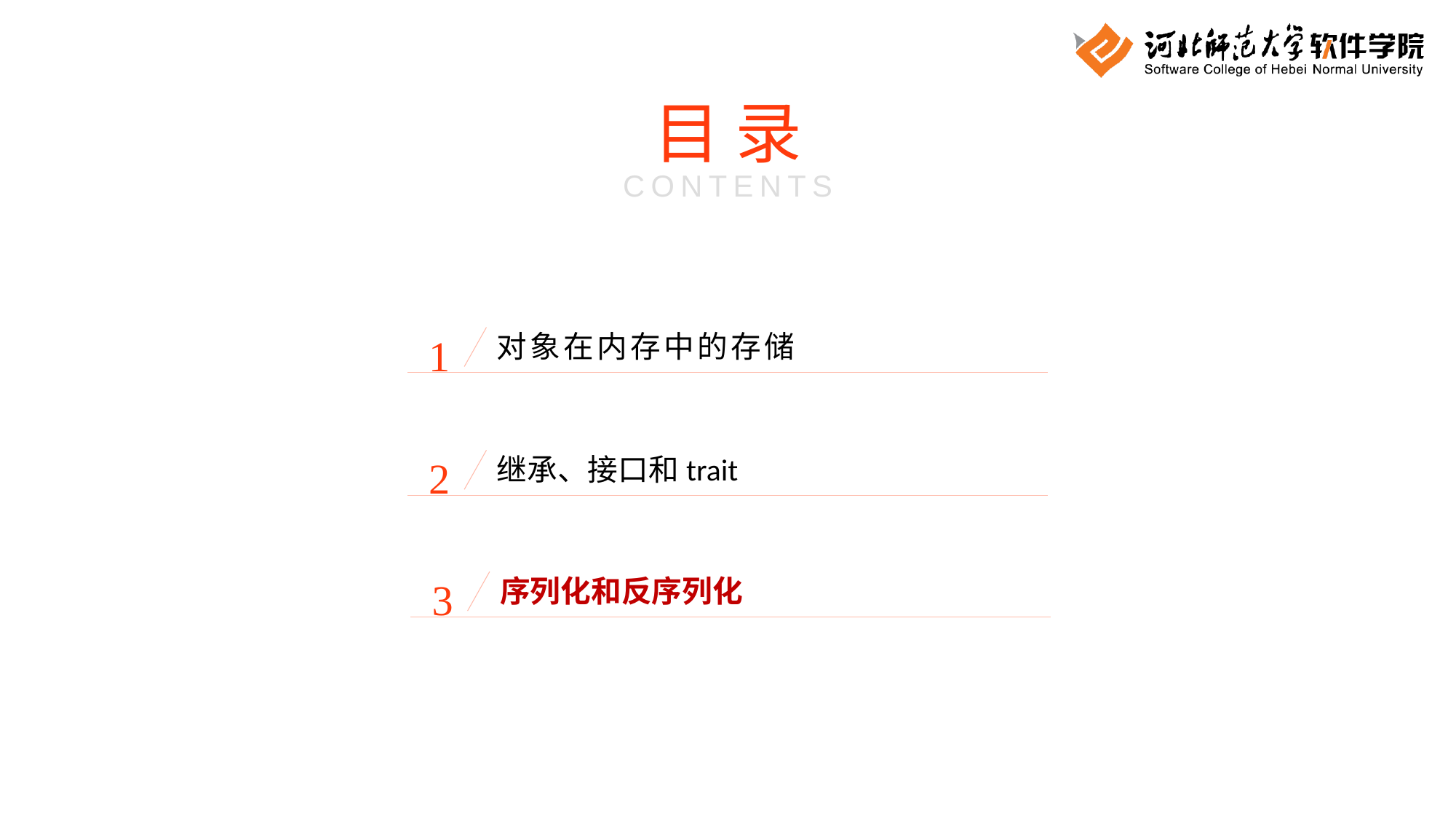

目 录
CONTENTS
1
对象在内存中的存储
2
继承、接口和trait
3
序列化和反序列化